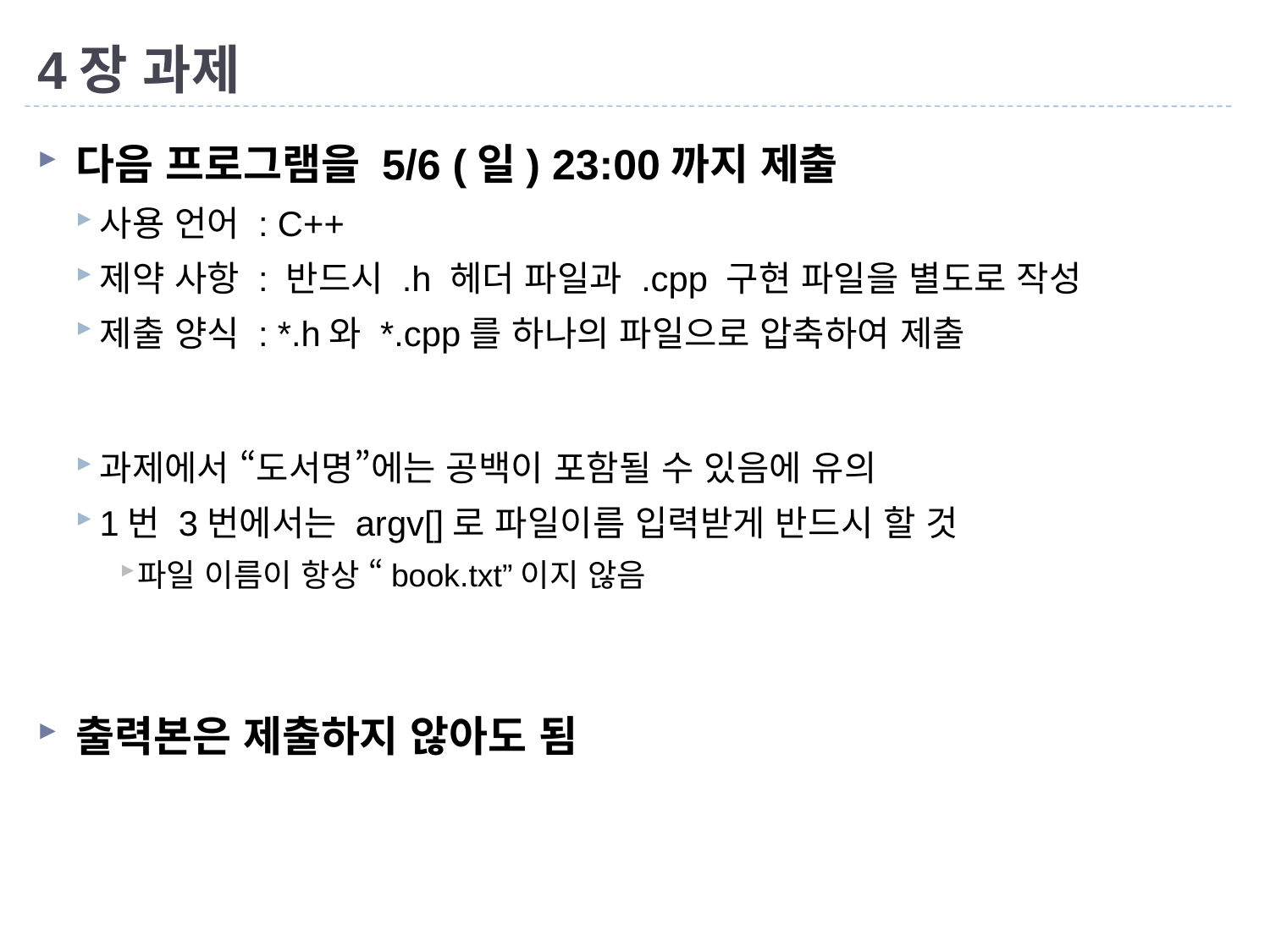

# 4장 과제
다음 프로그램을 5/6 (일) 23:00까지 제출
사용 언어 : C++
제약 사항 : 반드시 .h 헤더 파일과 .cpp 구현 파일을 별도로 작성
제출 양식 : *.h와 *.cpp를 하나의 파일으로 압축하여 제출

과제에서 “도서명”에는 공백이 포함될 수 있음에 유의
1번 3번에서는 argv[]로 파일이름 입력받게 반드시 할 것
파일 이름이 항상 “book.txt”이지 않음

출력본은 제출하지 않아도 됨